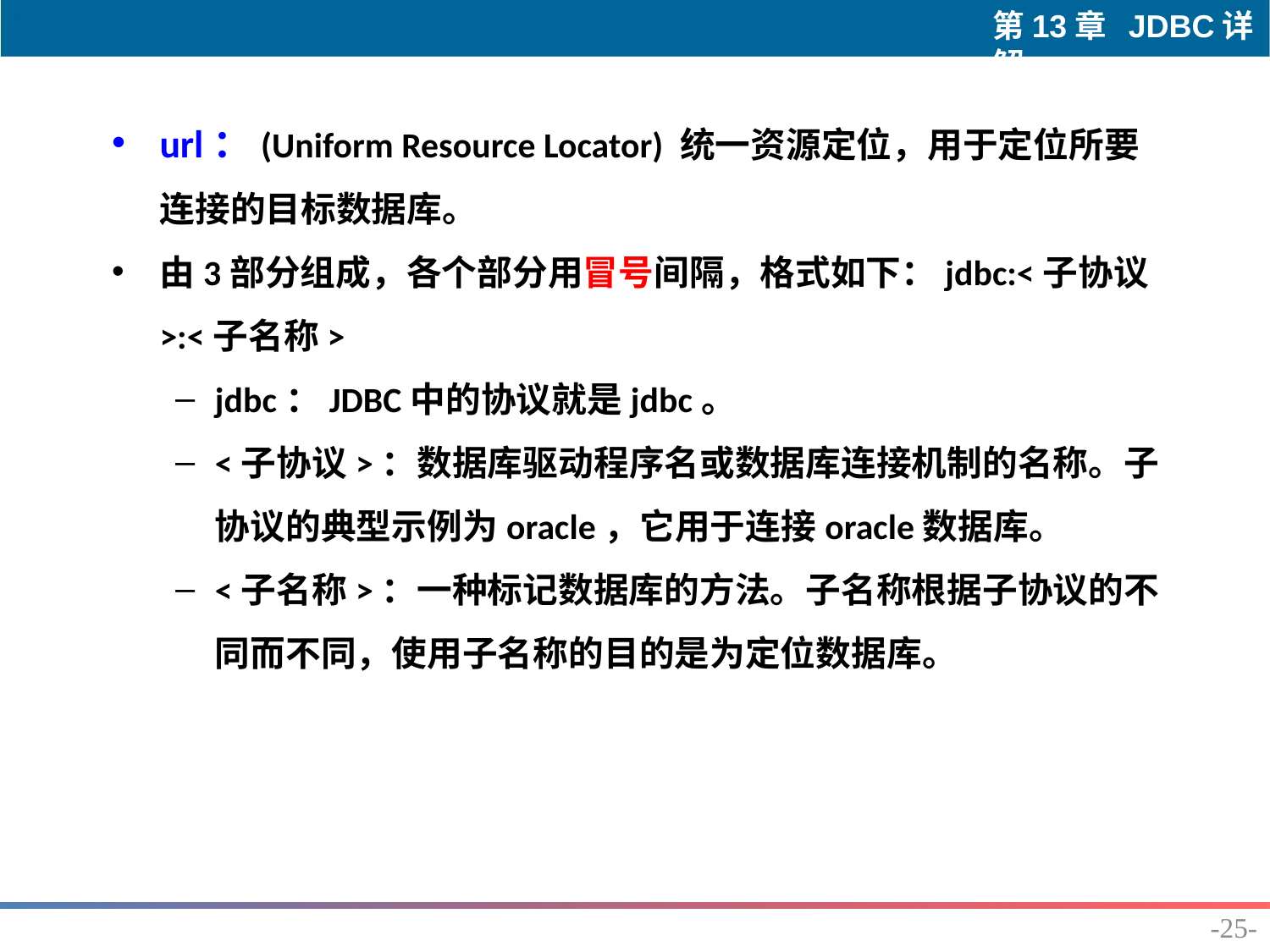

url：(Uniform Resource Locator) 统一资源定位，用于定位所要连接的目标数据库。
由3部分组成，各个部分用冒号间隔，格式如下：jdbc:<子协议>:<子名称>
jdbc：JDBC中的协议就是jdbc。
<子协议>：数据库驱动程序名或数据库连接机制的名称。子协议的典型示例为oracle，它用于连接oracle数据库。
<子名称>：一种标记数据库的方法。子名称根据子协议的不同而不同，使用子名称的目的是为定位数据库。

-25-